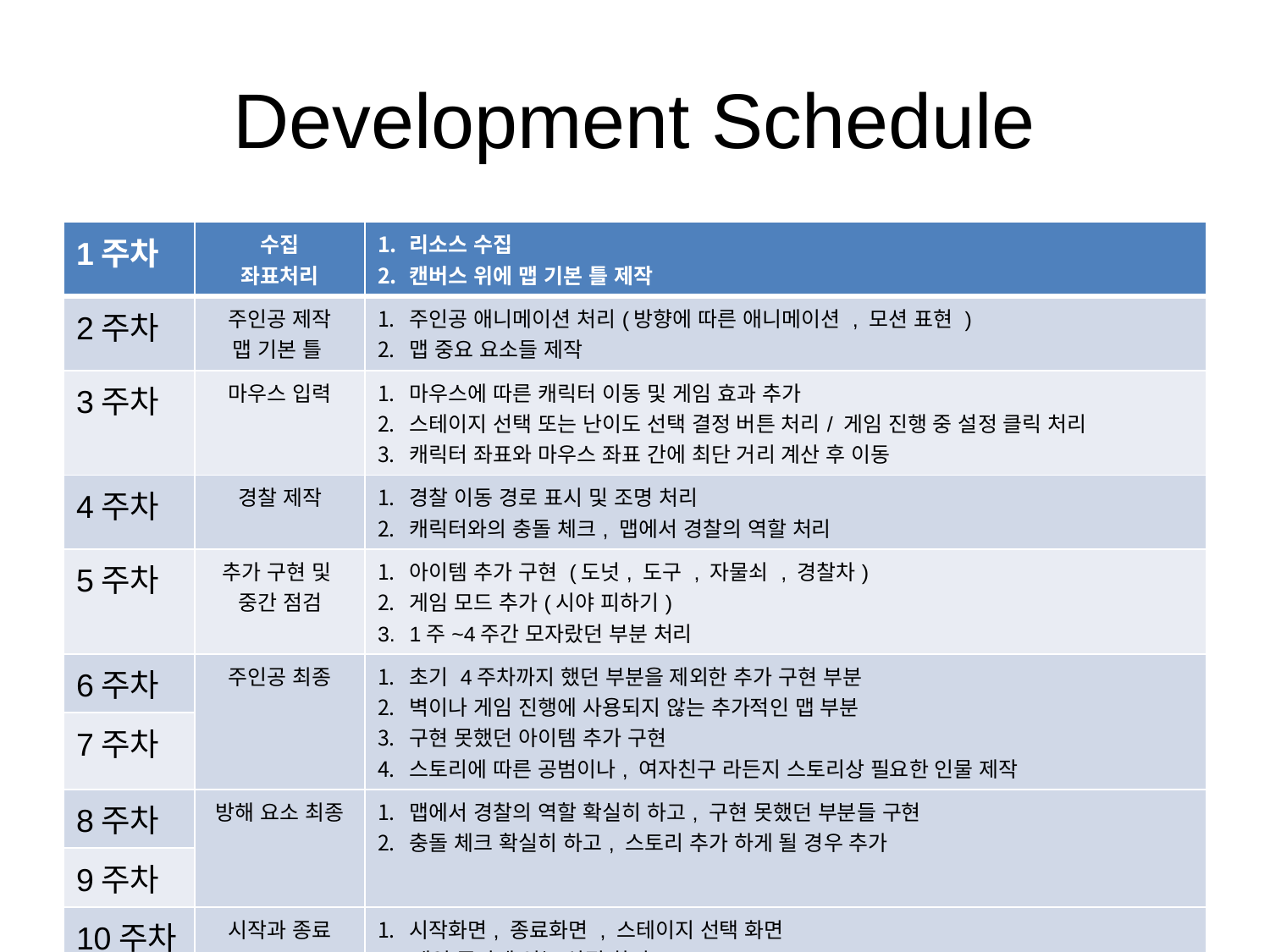

# Development Schedule
| 1주차 | 수집 좌표처리 | 리소스 수집 캔버스 위에 맵 기본 틀 제작 |
| --- | --- | --- |
| 2주차 | 주인공 제작 맵 기본 틀 | 주인공 애니메이션 처리(방향에 따른 애니메이션 , 모션 표현 ) 맵 중요 요소들 제작 |
| 3주차 | 마우스 입력 | 마우스에 따른 캐릭터 이동 및 게임 효과 추가 스테이지 선택 또는 난이도 선택 결정 버튼 처리/ 게임 진행 중 설정 클릭 처리 캐릭터 좌표와 마우스 좌표 간에 최단 거리 계산 후 이동 |
| 4주차 | 경찰 제작 | 경찰 이동 경로 표시 및 조명 처리 캐릭터와의 충돌 체크, 맵에서 경찰의 역할 처리 |
| 5주차 | 추가 구현 및 중간 점검 | 아이템 추가 구현 (도넛, 도구 , 자물쇠 , 경찰차) 게임 모드 추가(시야 피하기) 1주~4주간 모자랐던 부분 처리 |
| 6주차 | 주인공 최종 | 초기 4주차까지 했던 부분을 제외한 추가 구현 부분 벽이나 게임 진행에 사용되지 않는 추가적인 맵 부분 구현 못했던 아이템 추가 구현 스토리에 따른 공범이나, 여자친구 라든지 스토리상 필요한 인물 제작 |
| 7주차 |  |  |
| 8주차 | 방해 요소 최종 | 맵에서 경찰의 역할 확실히 하고, 구현 못했던 부분들 구현 충돌 체크 확실히 하고, 스토리 추가 하게 될 경우 추가 |
| 9주차 |  |  |
| 10주차 | 시작과 종료 | 시작화면, 종료화면 , 스테이지 선택 화면 2. 게임 중간에 있는 상점 화면 |
| 11주차 | 마무리 | 최종 점검 및 릴리즈 |